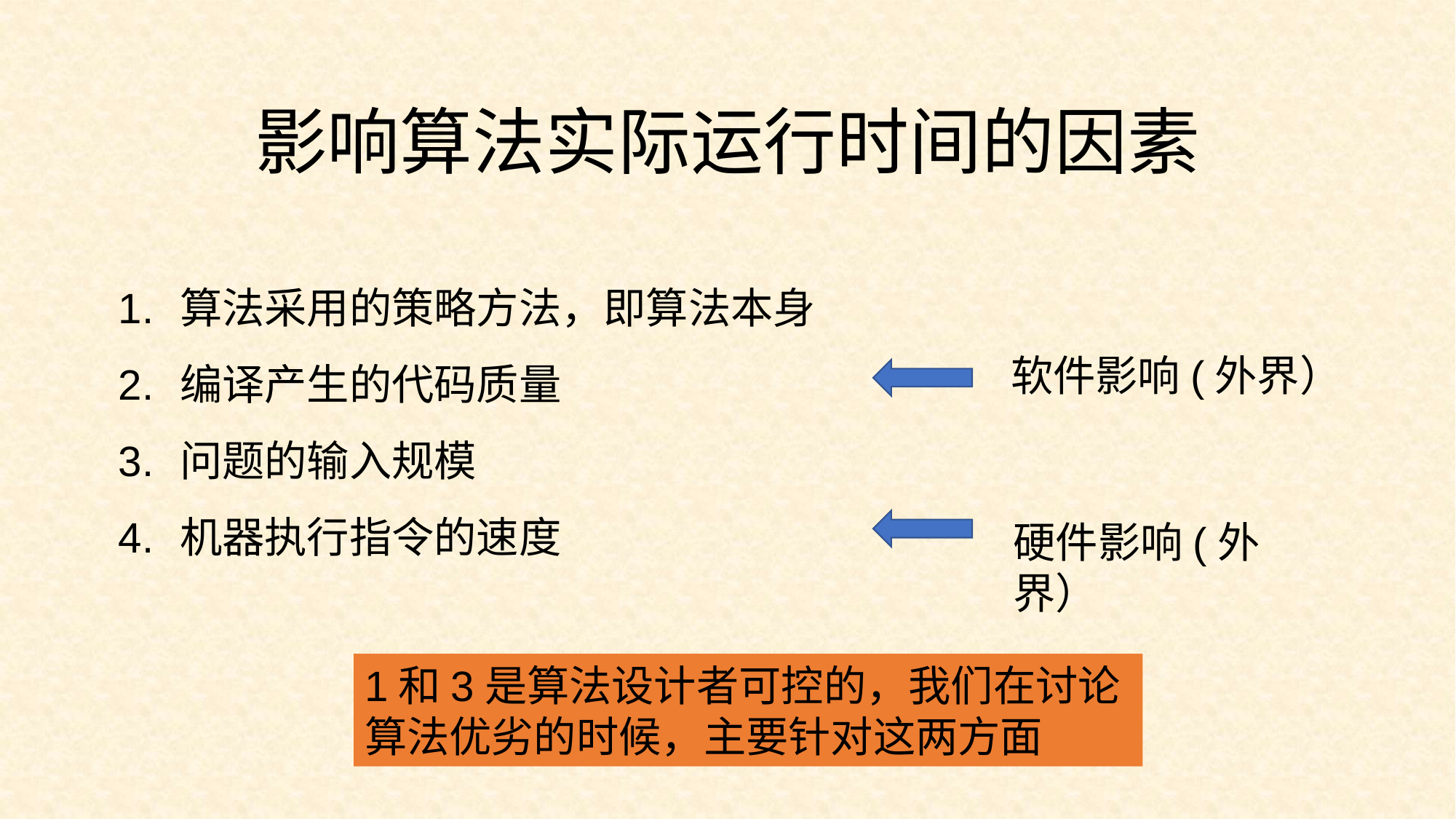

影响算法实际运行时间的因素
算法采用的策略方法，即算法本身
编译产生的代码质量
问题的输入规模
机器执行指令的速度
软件影响(外界）

硬件影响(外界）
1和3是算法设计者可控的，我们在讨论算法优劣的时候，主要针对这两方面